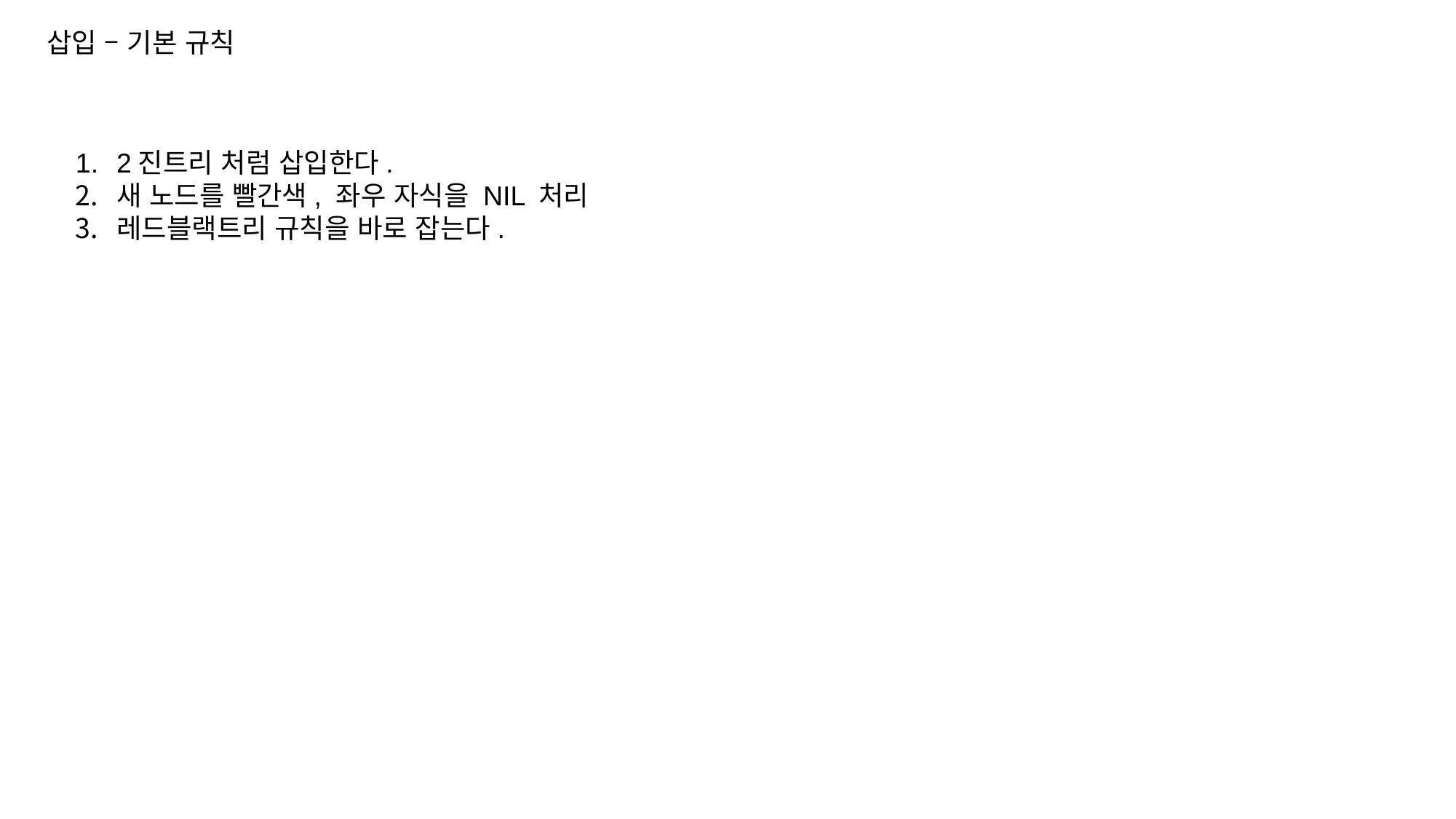

삽입 – 기본 규칙
2진트리 처럼 삽입한다.
새 노드를 빨간색, 좌우 자식을 NIL 처리
레드블랙트리 규칙을 바로 잡는다.